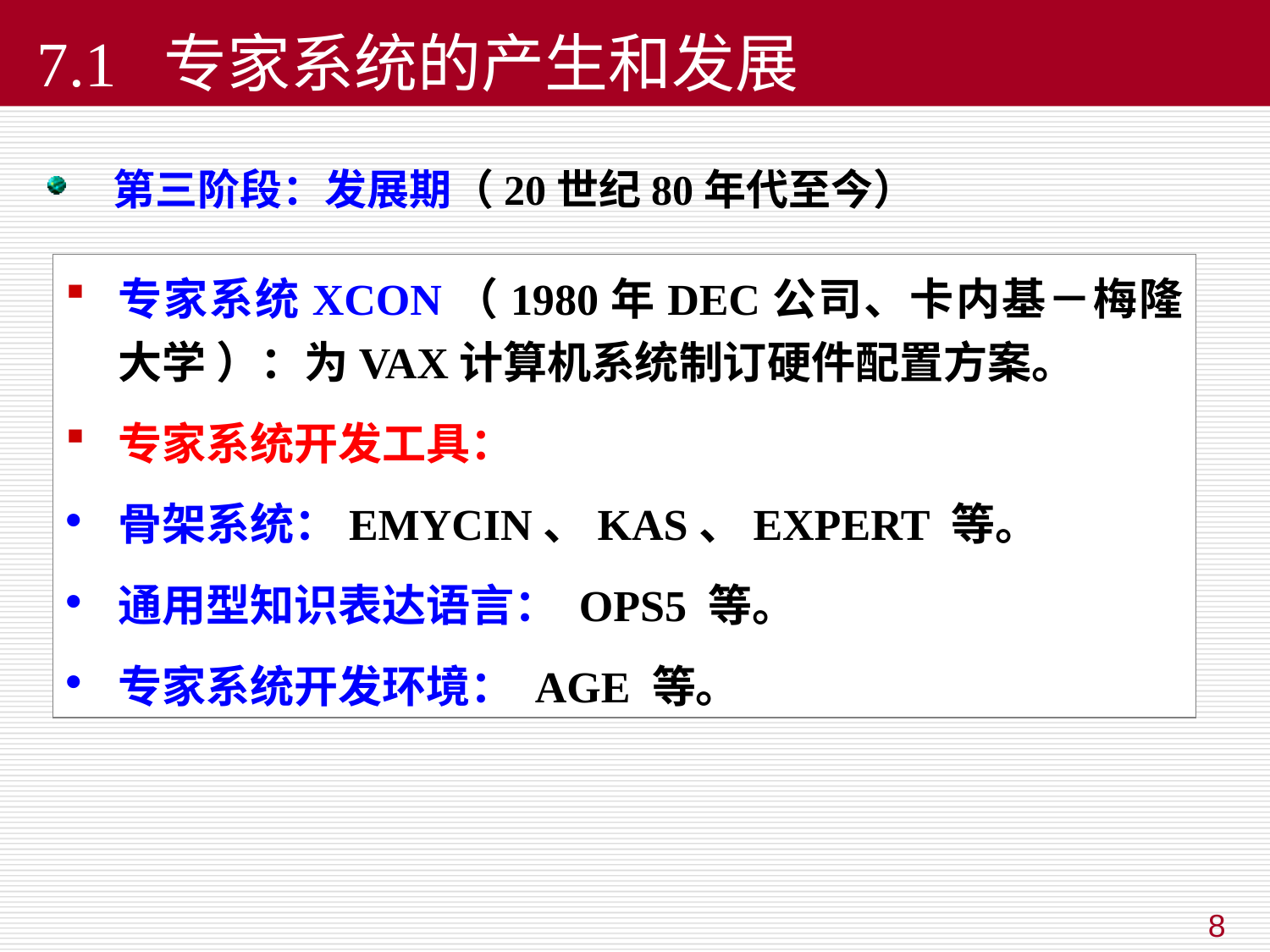

# 7.1  专家系统的产生和发展
第三阶段：发展期（20世纪80年代至今）
专家系统XCON（1980年DEC公司、卡内基－梅隆大学 ）：为VAX计算机系统制订硬件配置方案。
专家系统开发工具：
骨架系统：EMYCIN、KAS、EXPERT 等。
通用型知识表达语言： OPS5 等。
专家系统开发环境： AGE 等。
8